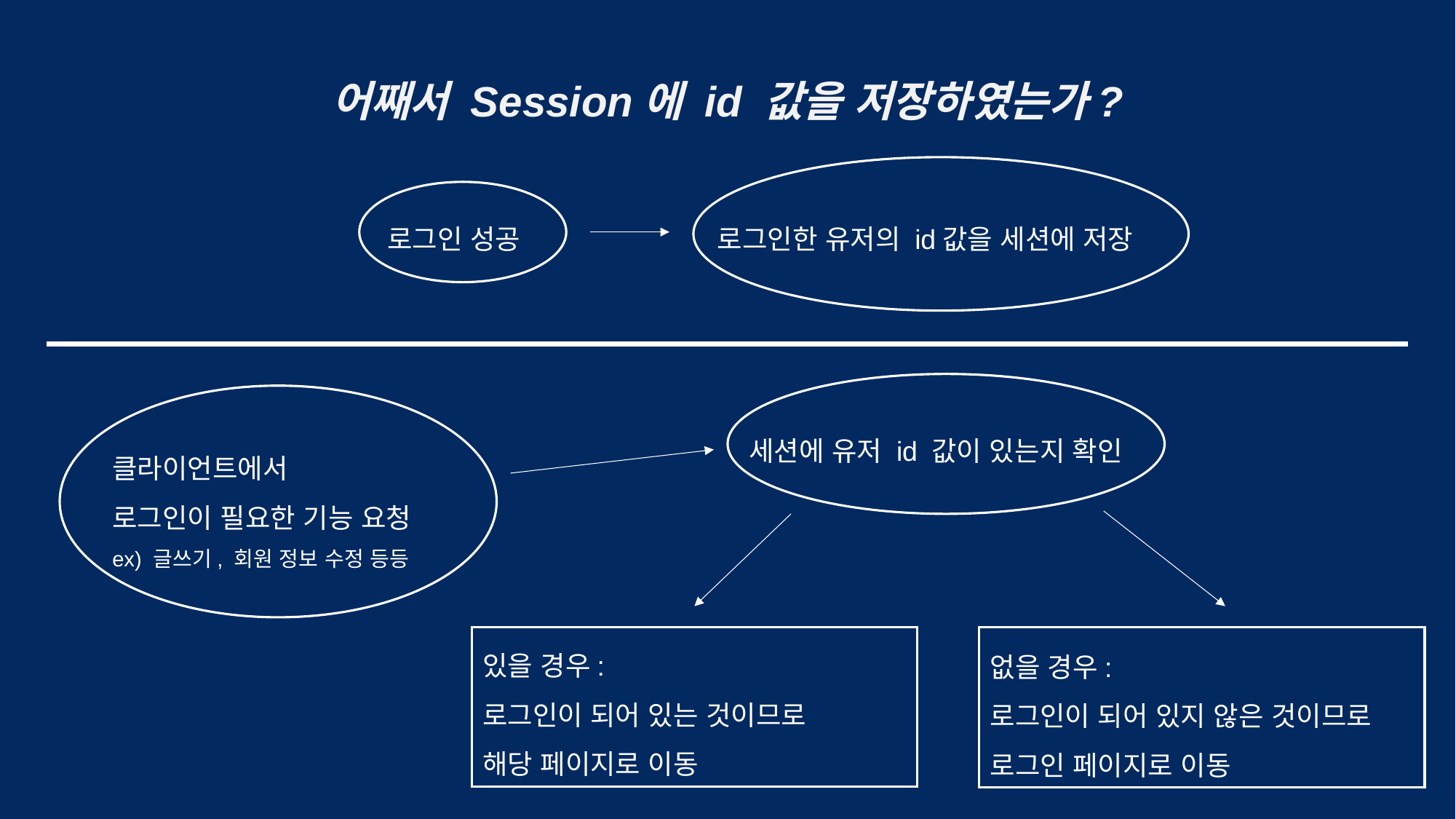

어째서 Session에 id 값을 저장하였는가?

로그인한 유저의 id값을 세션에 저장

로그인 성공

세션에 유저 id 값이 있는지 확인

클라이언트에서
로그인이 필요한 기능 요청
ex) 글쓰기, 회원 정보 수정 등등
있을 경우:
로그인이 되어 있는 것이므로
해당 페이지로 이동

없을 경우:
로그인이 되어 있지 않은 것이므로 로그인 페이지로 이동